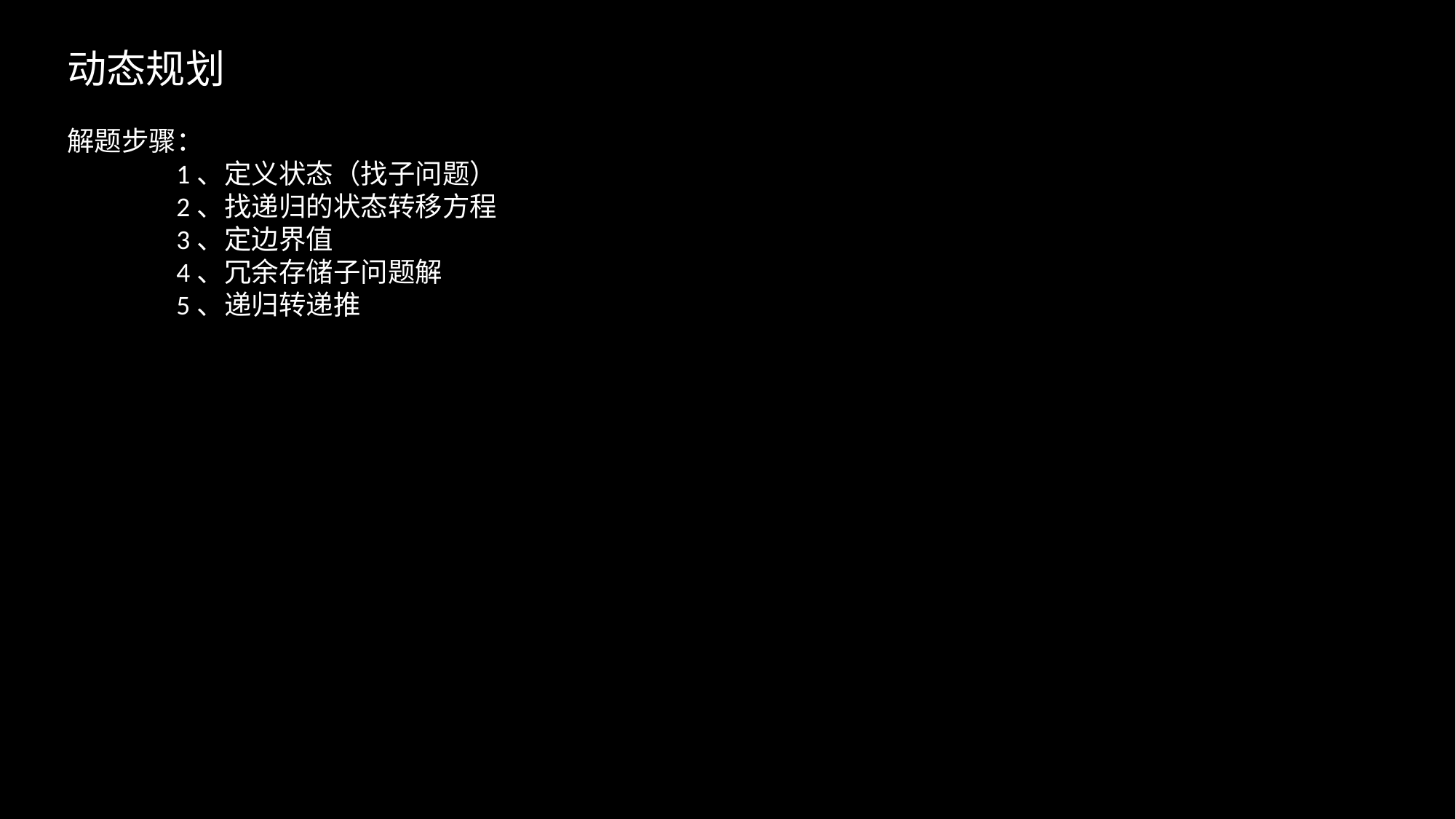

动态规划
解题步骤：
	1、定义状态（找子问题）
	2、找递归的状态转移方程
	3、定边界值
	4、冗余存储子问题解
	5、递归转递推